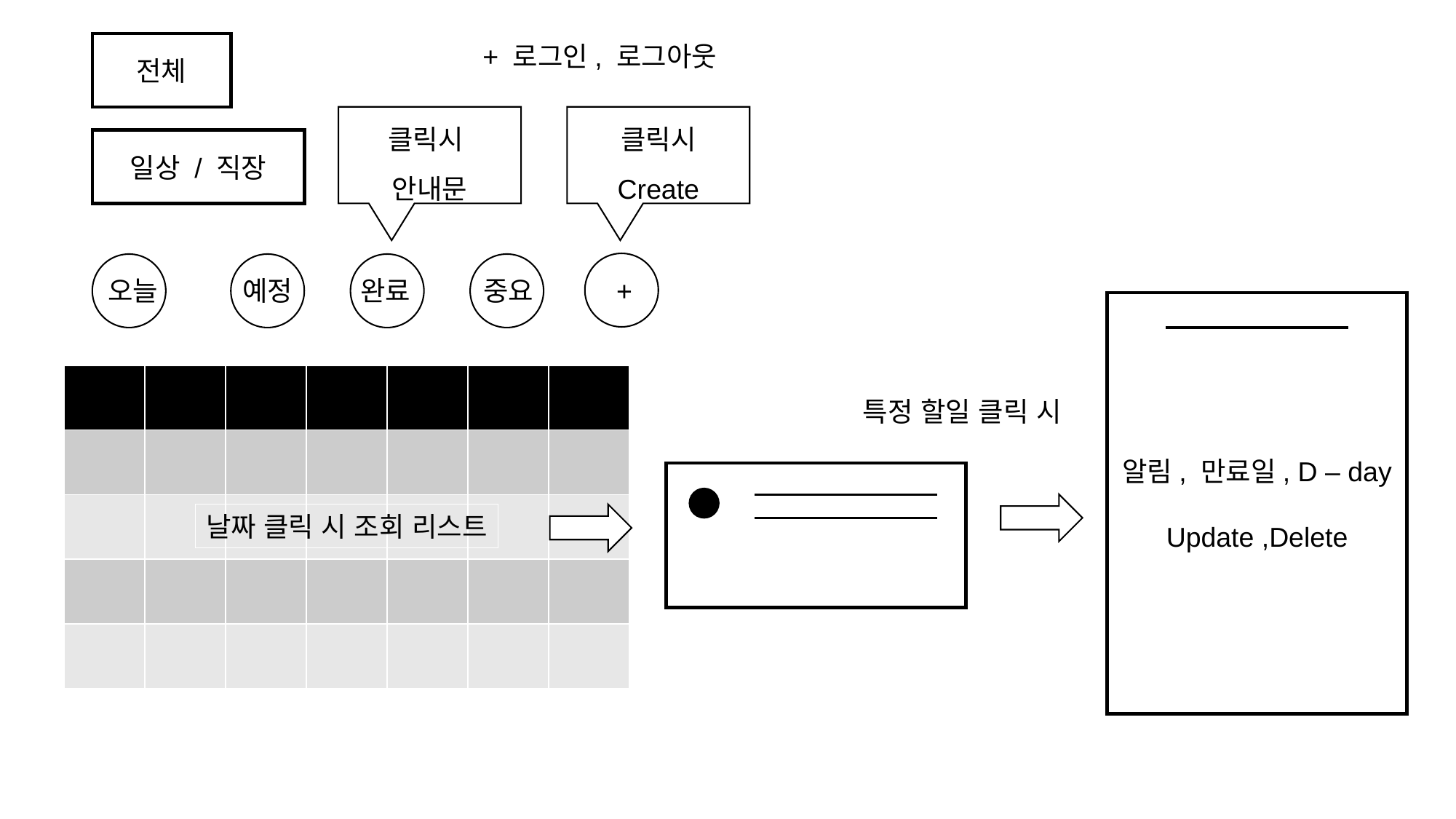

전체
+ 로그인, 로그아웃
클릭시
안내문
클릭시
Create
일상 / 직장

+
오늘
예정
완료
중요
알림, 만료일, D – day

Update ,Delete
|  |  |  |  |  |  |  |
| --- | --- | --- | --- | --- | --- | --- |
|  |  |  |  |  |  |  |
|  |  |  |  |  |  |  |
|  |  |  |  |  |  |  |
|  |  |  |  |  |  |  |
특정 할일 클릭 시

날짜 클릭 시 조회 리스트